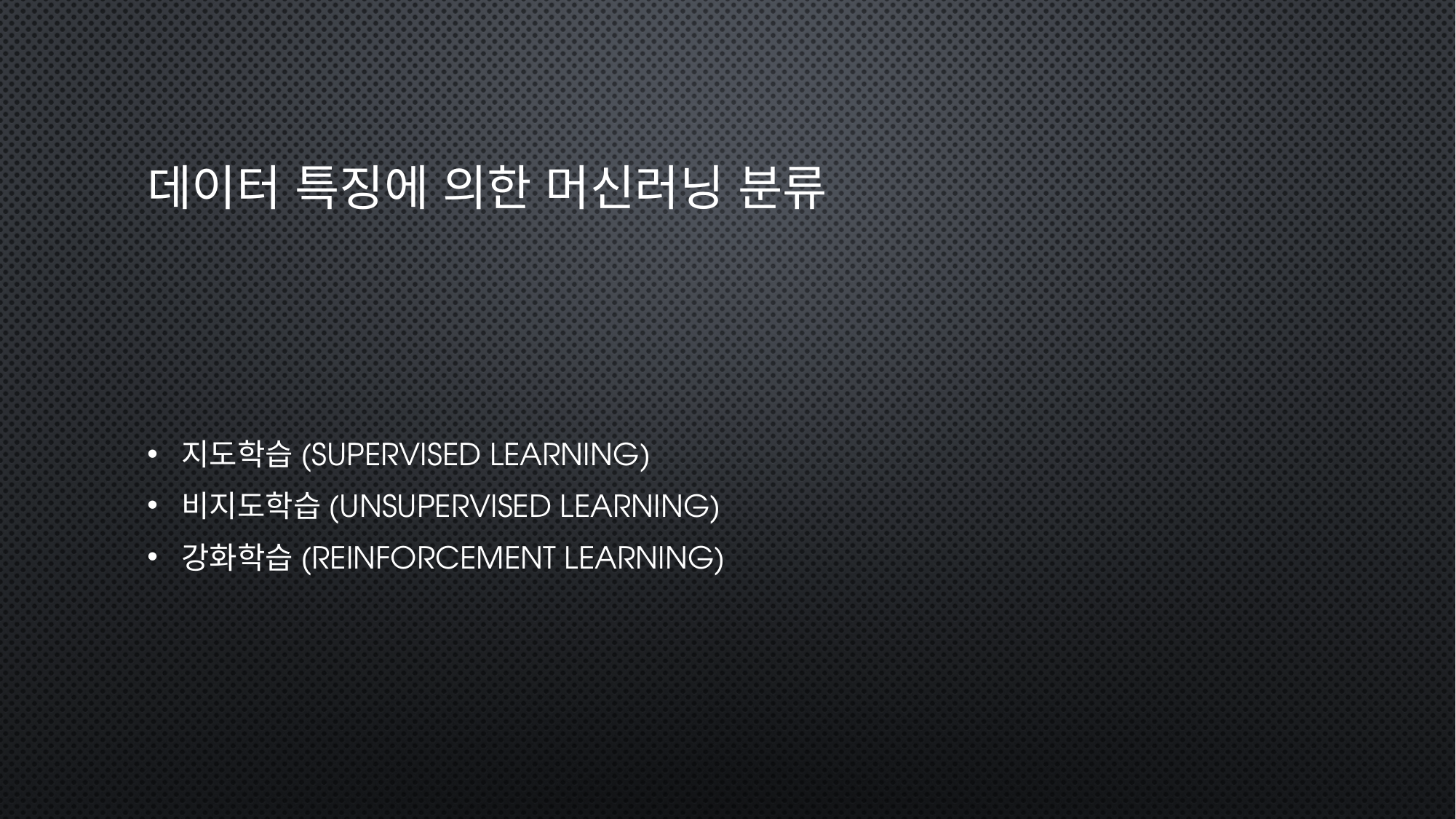

# 데이터 특징에 의한 머신러닝 분류
지도학습(Supervised Learning)
비지도학습(Unsupervised Learning)
강화학습(Reinforcement Learning)